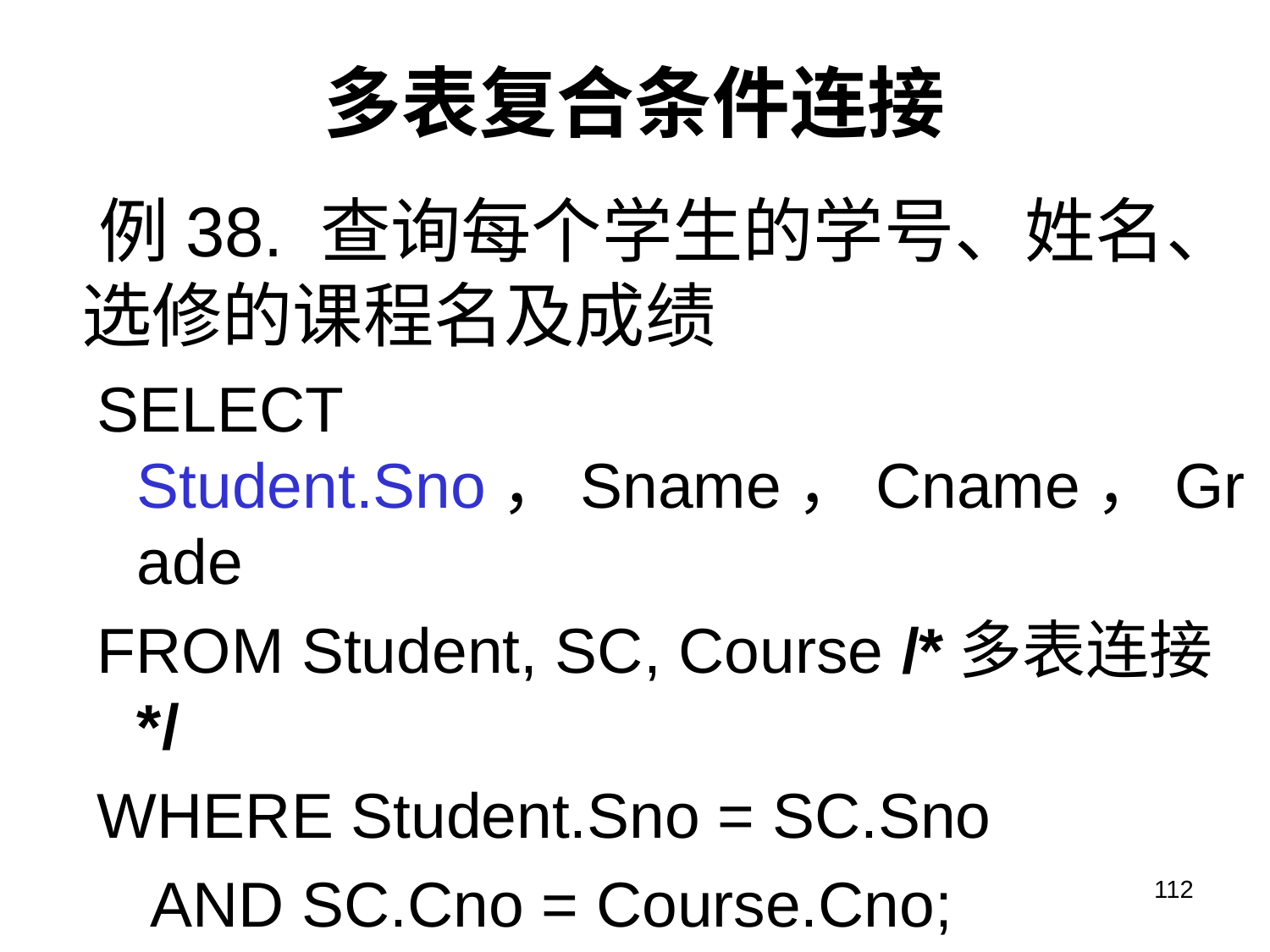

# 多表复合条件连接
   例38. 查询每个学生的学号、姓名、选修的课程名及成绩
SELECT Student.Sno，Sname，Cname，Grade
FROM Student, SC, Course /*多表连接*/
WHERE Student.Sno = SC.Sno
   AND SC.Cno = Course.Cno;
112